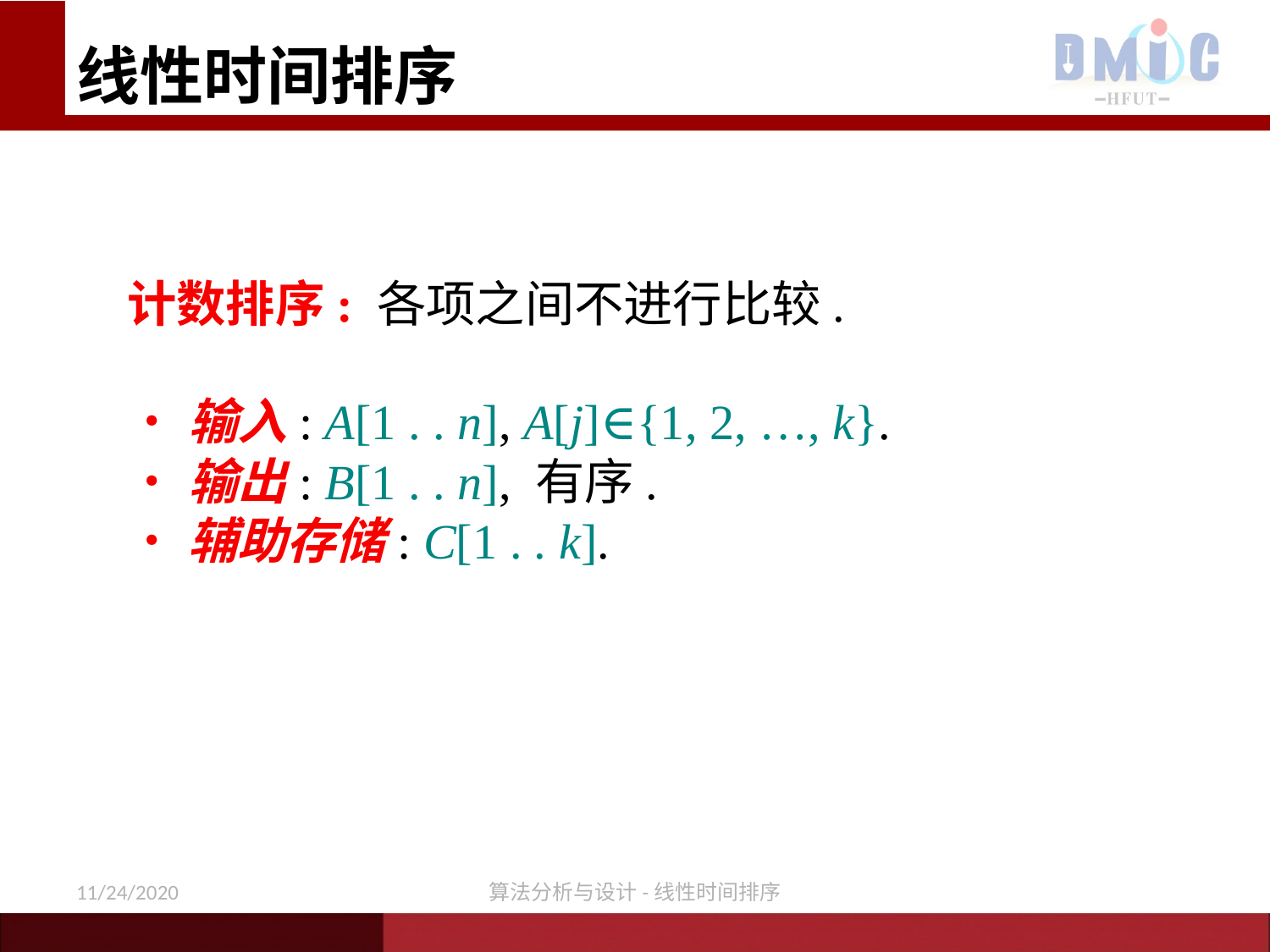

线性时间排序
计数排序: 各项之间不进行比较.

•输入: A[1 . . n], A[j]∈{1, 2, …, k}.
•输出: B[1 . . n], 有序.
•辅助存储: C[1 . . k].
11/24/2020
算法分析与设计-线性时间排序